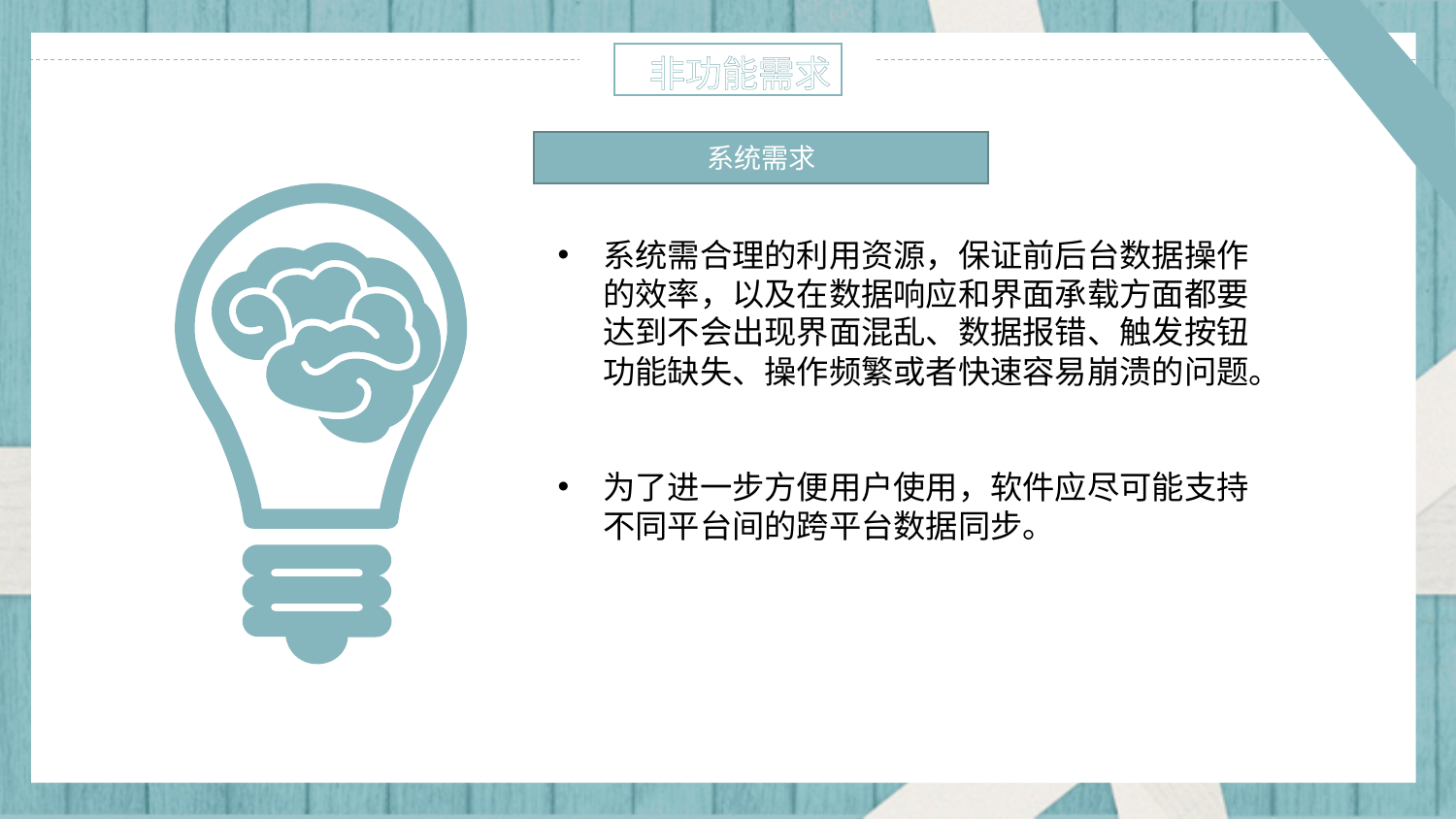

非功能需求
系统需求

系统需合理的利用资源，保证前后台数据操作的效率，以及在数据响应和界面承载方面都要达到不会出现界面混乱、数据报错、触发按钮功能缺失、操作频繁或者快速容易崩溃的问题。

为了进一步方便用户使用，软件应尽可能支持不同平台间的跨平台数据同步。